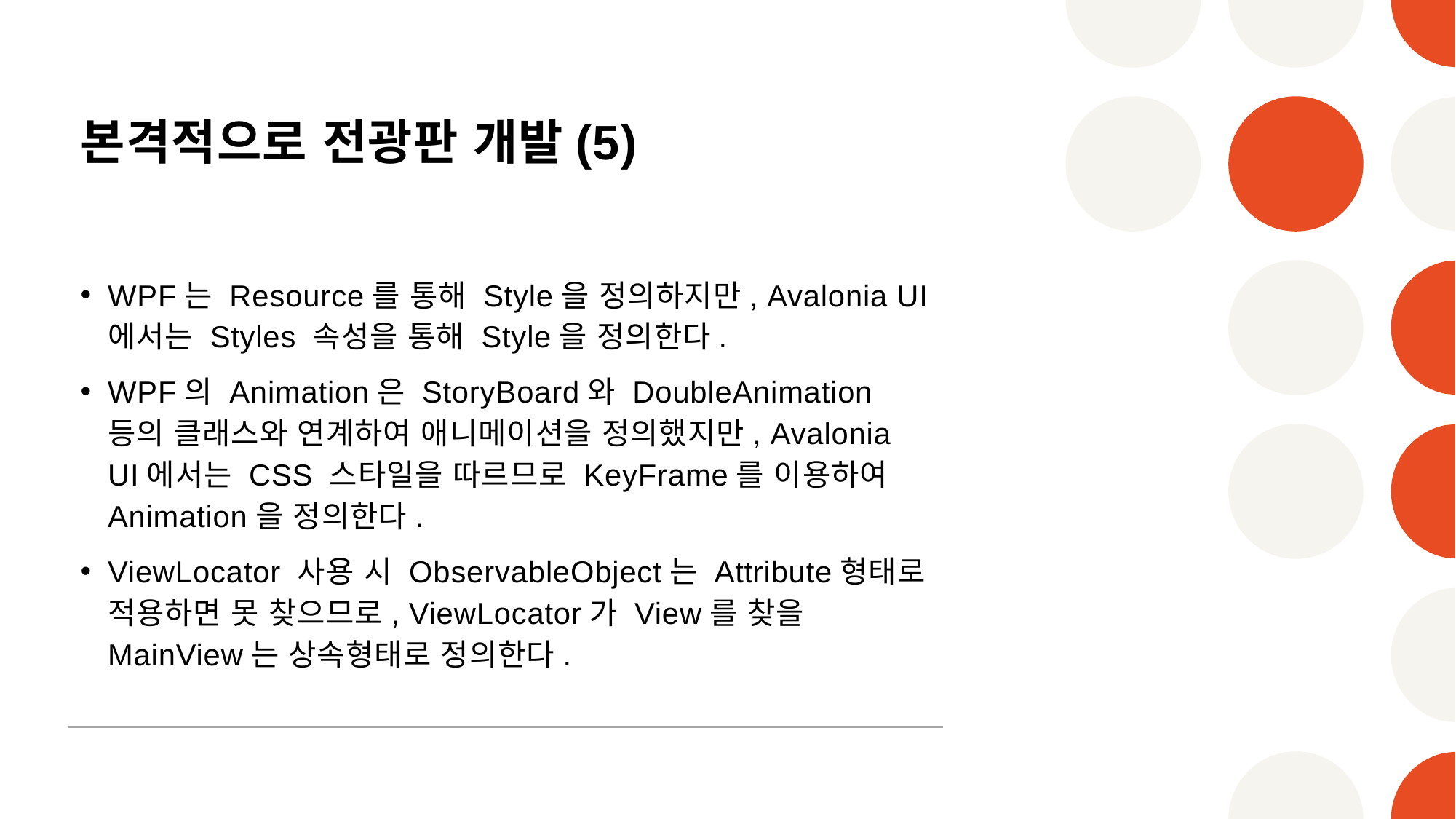

# 본격적으로 전광판 개발(5)
WPF는 Resource를 통해 Style을 정의하지만, Avalonia UI 에서는 Styles 속성을 통해 Style을 정의한다.
WPF의 Animation은 StoryBoard와 DoubleAnimation 등의 클래스와 연계하여 애니메이션을 정의했지만, Avalonia UI에서는 CSS 스타일을 따르므로 KeyFrame를 이용하여 Animation을 정의한다.
ViewLocator 사용 시 ObservableObject는 Attribute형태로 적용하면 못 찾으므로, ViewLocator가 View를 찾을 MainView는 상속형태로 정의한다.